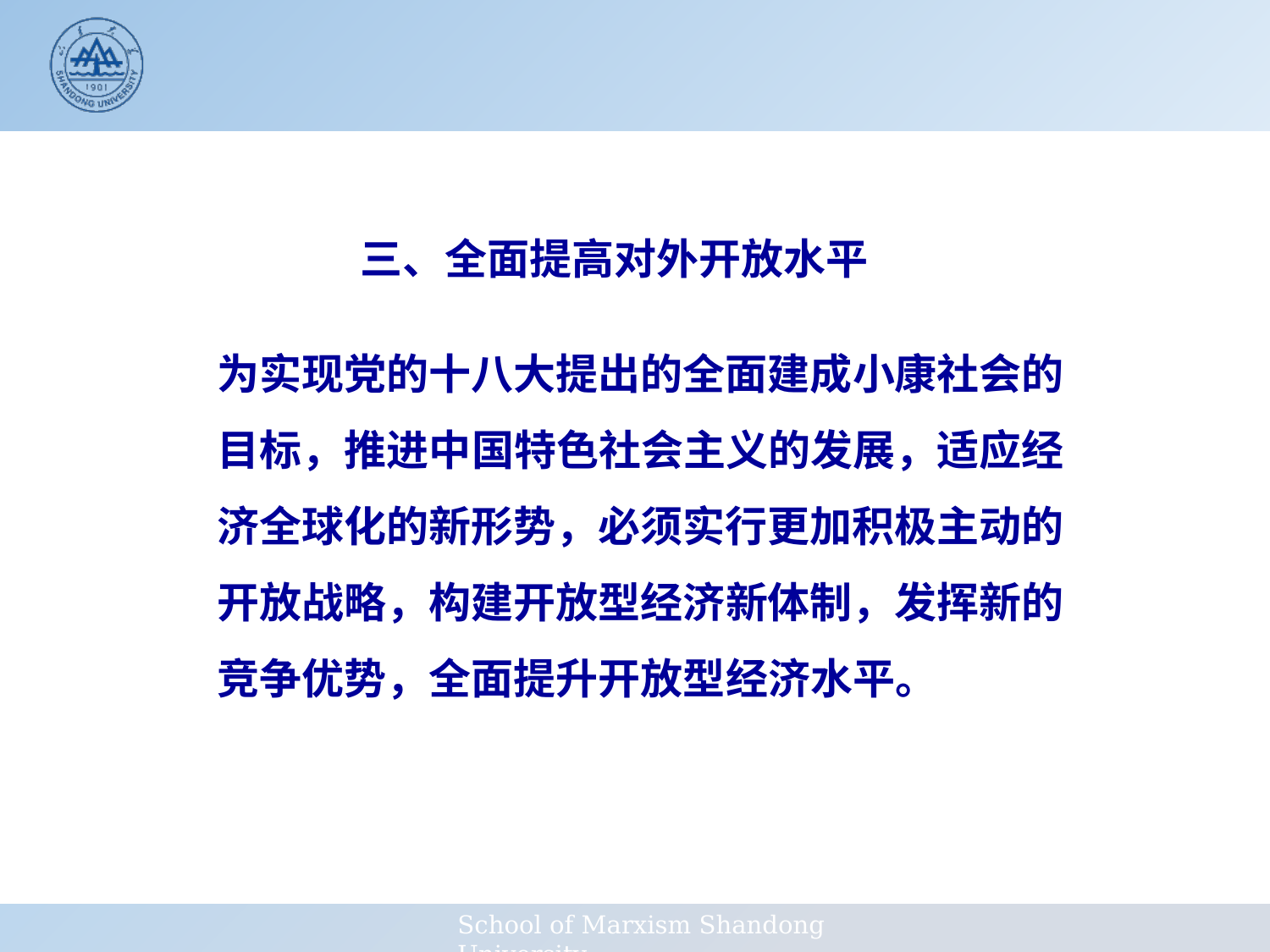

三、全面提高对外开放水平
为实现党的十八大提出的全面建成小康社会的目标，推进中国特色社会主义的发展，适应经济全球化的新形势，必须实行更加积极主动的开放战略，构建开放型经济新体制，发挥新的竞争优势，全面提升开放型经济水平。